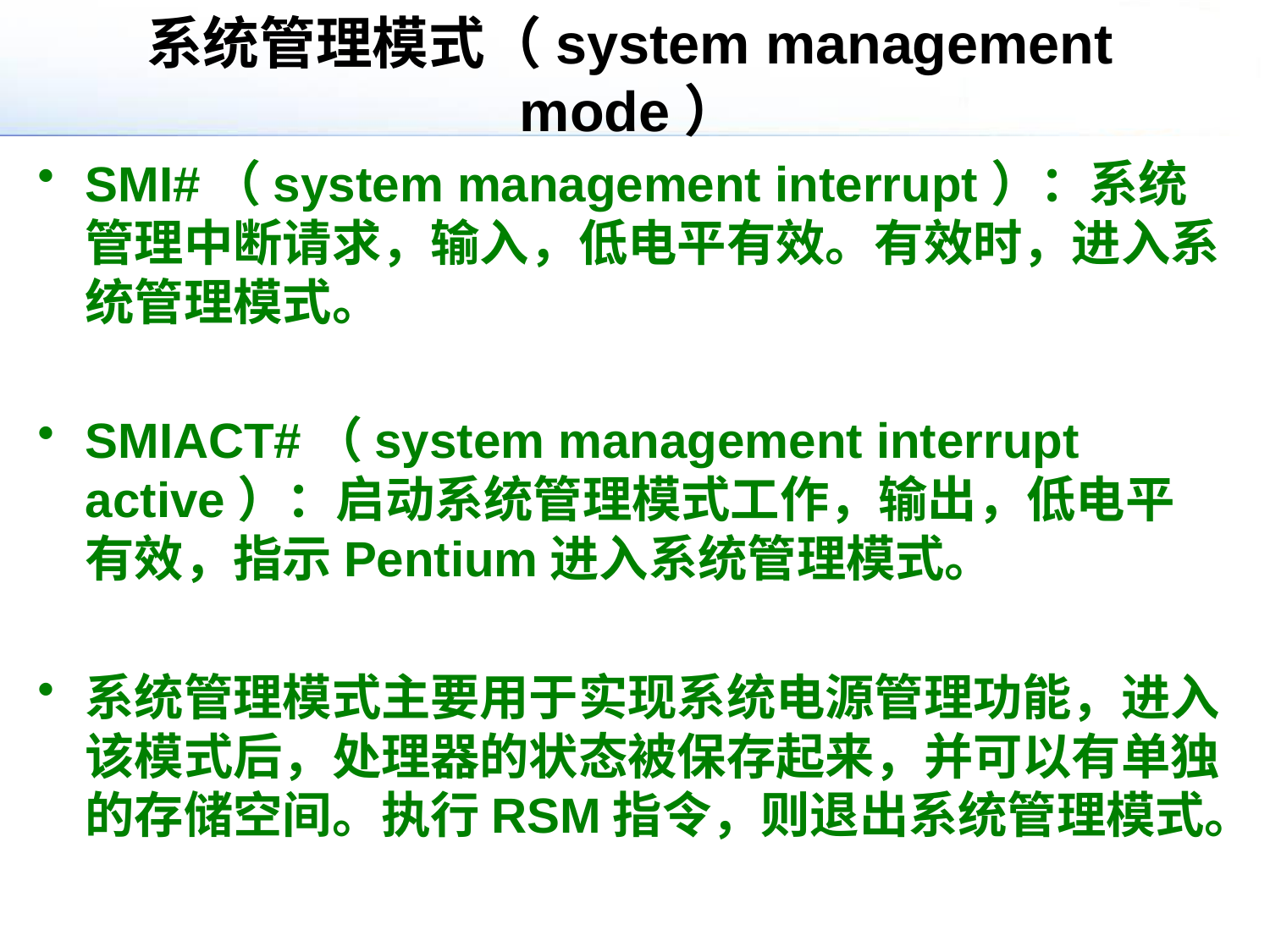

# 系统管理模式（system management mode）
SMI#（system management interrupt）：系统管理中断请求，输入，低电平有效。有效时，进入系统管理模式。

SMIACT#（system management interrupt active）：启动系统管理模式工作，输出，低电平有效，指示Pentium进入系统管理模式。

系统管理模式主要用于实现系统电源管理功能，进入该模式后，处理器的状态被保存起来，并可以有单独的存储空间。执行RSM指令，则退出系统管理模式。